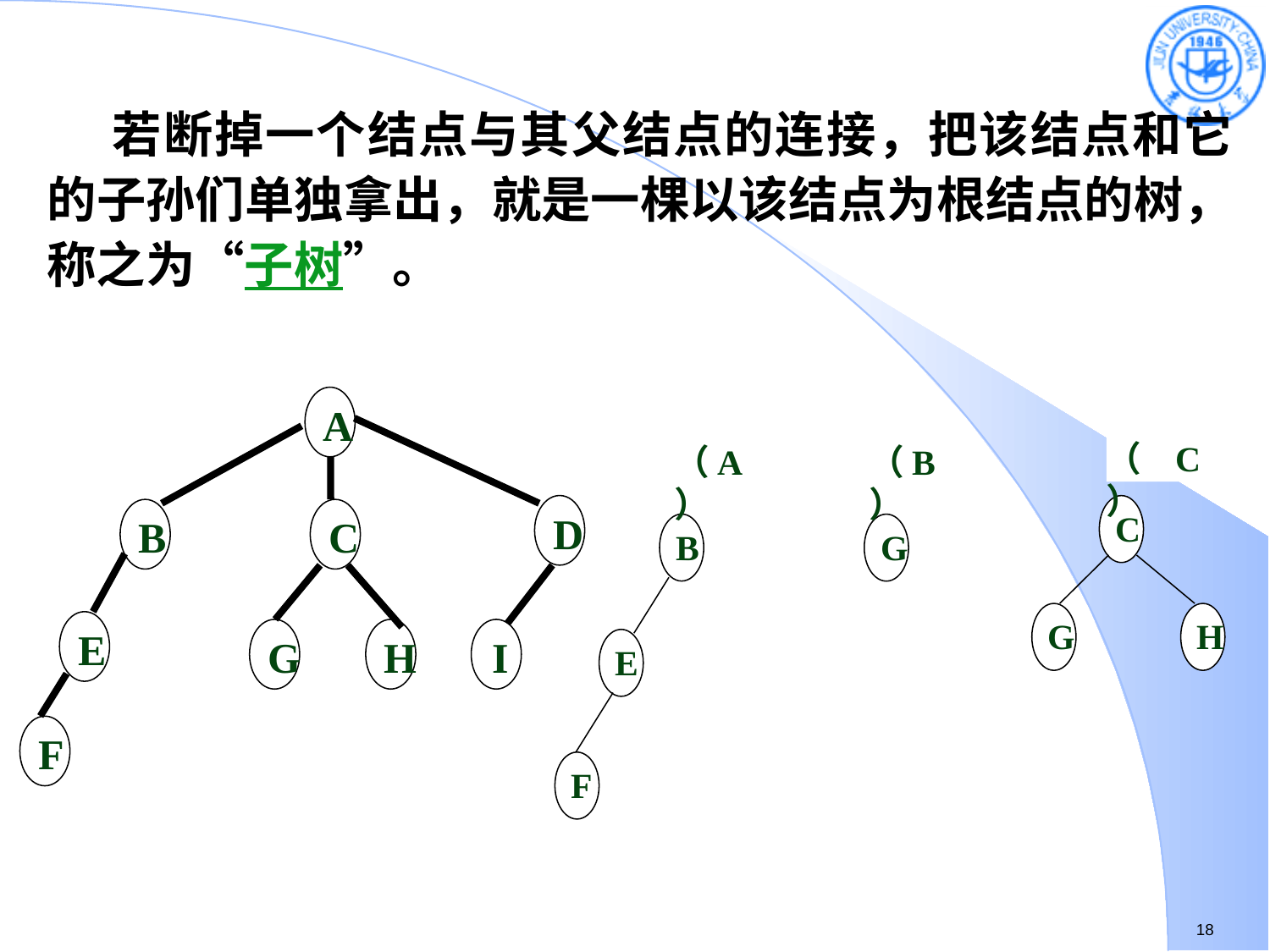

若断掉一个结点与其父结点的连接，把该结点和它的子孙们单独拿出，就是一棵以该结点为根结点的树，称之为“子树”。

A

D

B

C

E

G

H

I

F

（C）

C

G

H

（A）

B

E

F

（B）

G